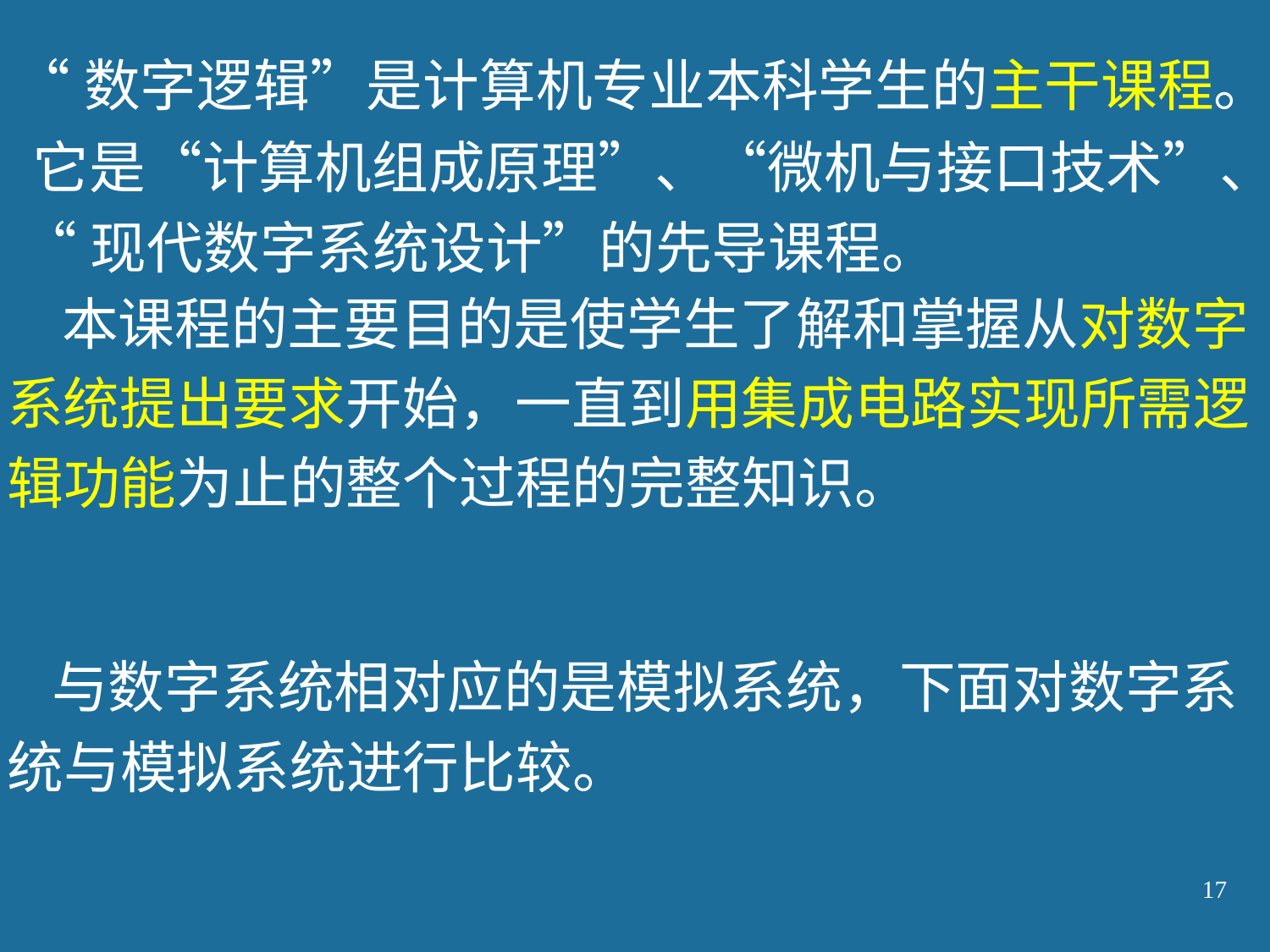

“数字逻辑”是计算机专业本科学生的主干课程。
它是“计算机组成原理”、“微机与接口技术”、
“现代数字系统设计”的先导课程。
本课程的主要目的是使学生了解和掌握从对数字
系统提出要求开始，一直到用集成电路实现所需逻
辑功能为止的整个过程的完整知识。
与数字系统相对应的是模拟系统，下面对数字系
统与模拟系统进行比较。
17